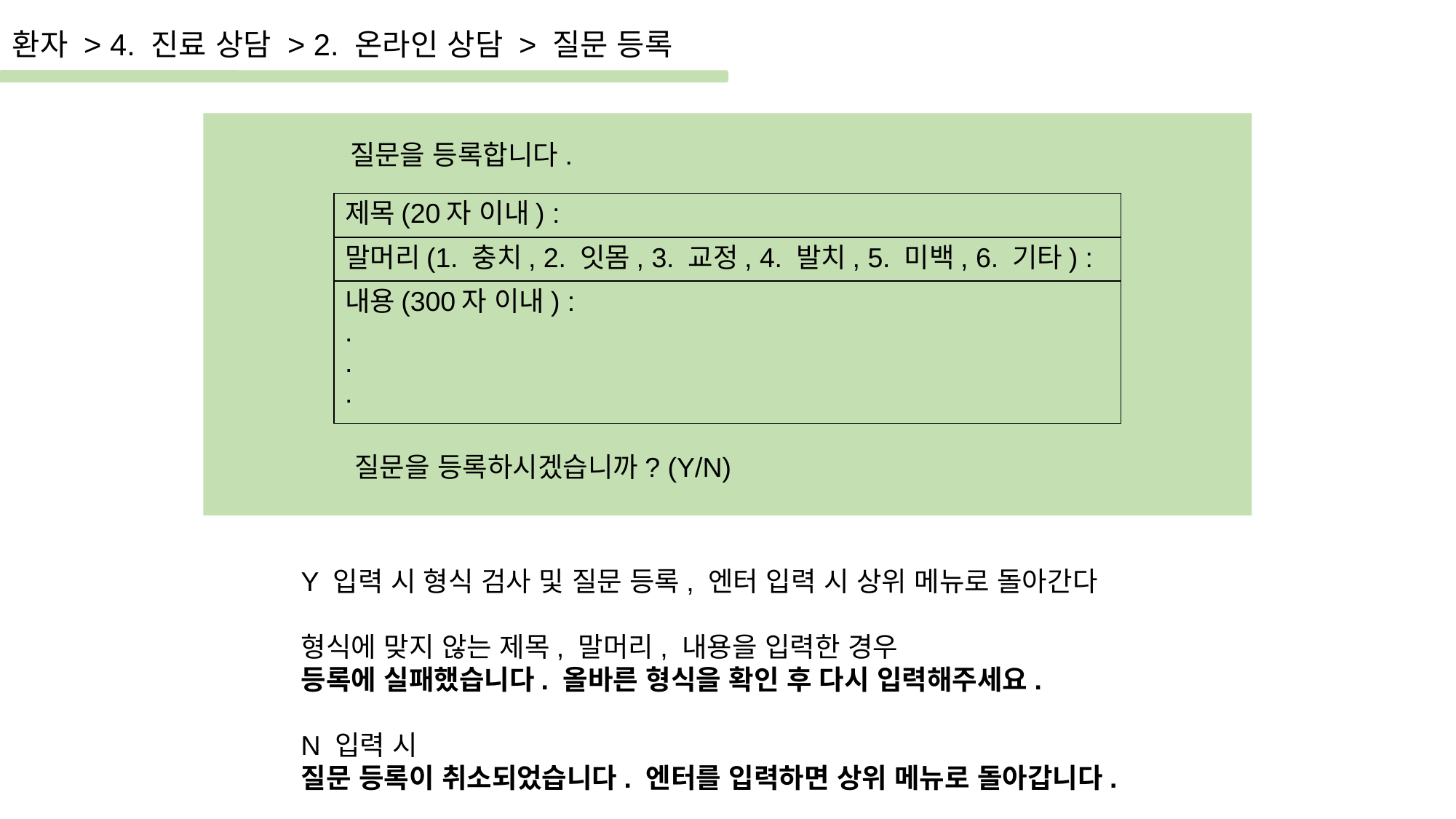

환자 > 4. 진료 상담 > 2. 온라인 상담 > 질문 등록

질문을 등록합니다.
| 제목(20자 이내) : |
| --- |
| 말머리(1. 충치, 2. 잇몸, 3. 교정, 4. 발치, 5. 미백, 6. 기타) : |
| 내용(300자 이내) : . . . |
질문을 등록하시겠습니까? (Y/N)
Y 입력 시 형식 검사 및 질문 등록, 엔터 입력 시 상위 메뉴로 돌아간다

형식에 맞지 않는 제목, 말머리, 내용을 입력한 경우
등록에 실패했습니다. 올바른 형식을 확인 후 다시 입력해주세요.

N 입력 시
질문 등록이 취소되었습니다. 엔터를 입력하면 상위 메뉴로 돌아갑니다.